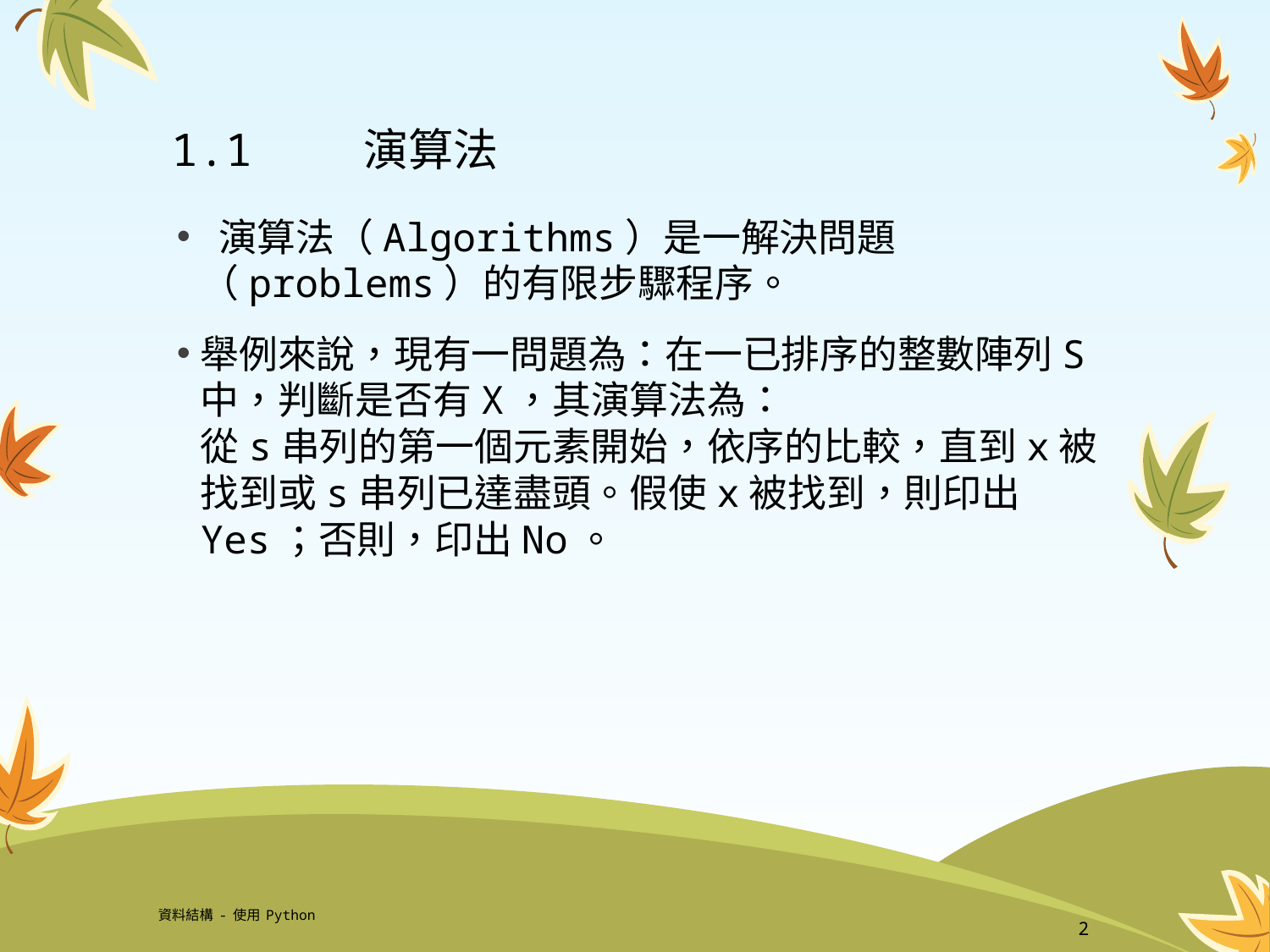

# 1.1	  演算法
 演算法（Algorithms）是一解決問題（problems）的有限步驟程序。
舉例來說，現有一問題為：在一已排序的整數陣列S 中，判斷是否有X，其演算法為：
從s串列的第一個元素開始，依序的比較，直到x被找到或s串列已達盡頭。假使x被找到，則印出Yes；否則，印出No。
資料結構-使用Python
2